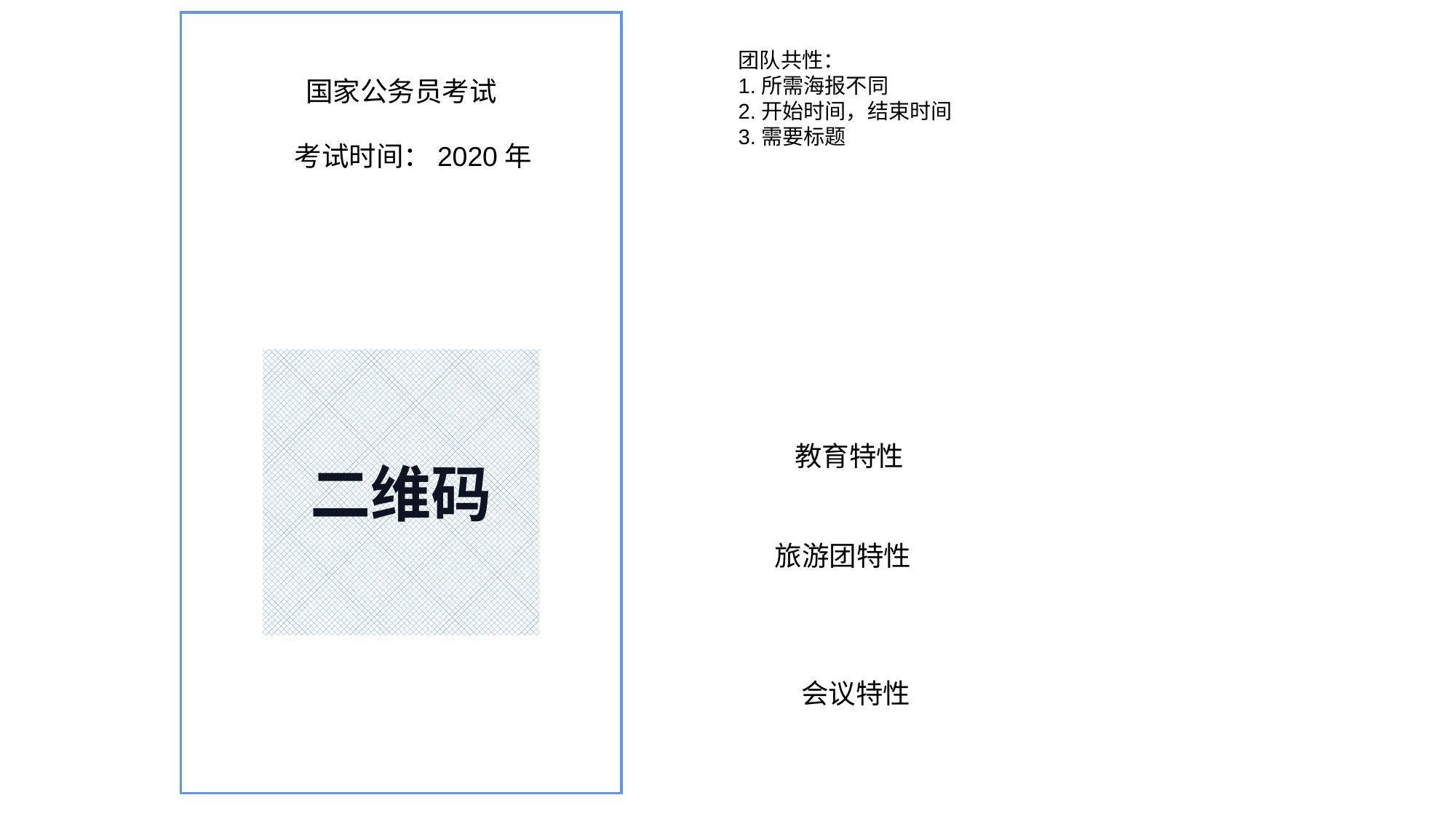

团队共性：
1.所需海报不同
2.开始时间，结束时间
3.需要标题
国家公务员考试
考试时间：2020年
二维码
教育特性
旅游团特性
会议特性